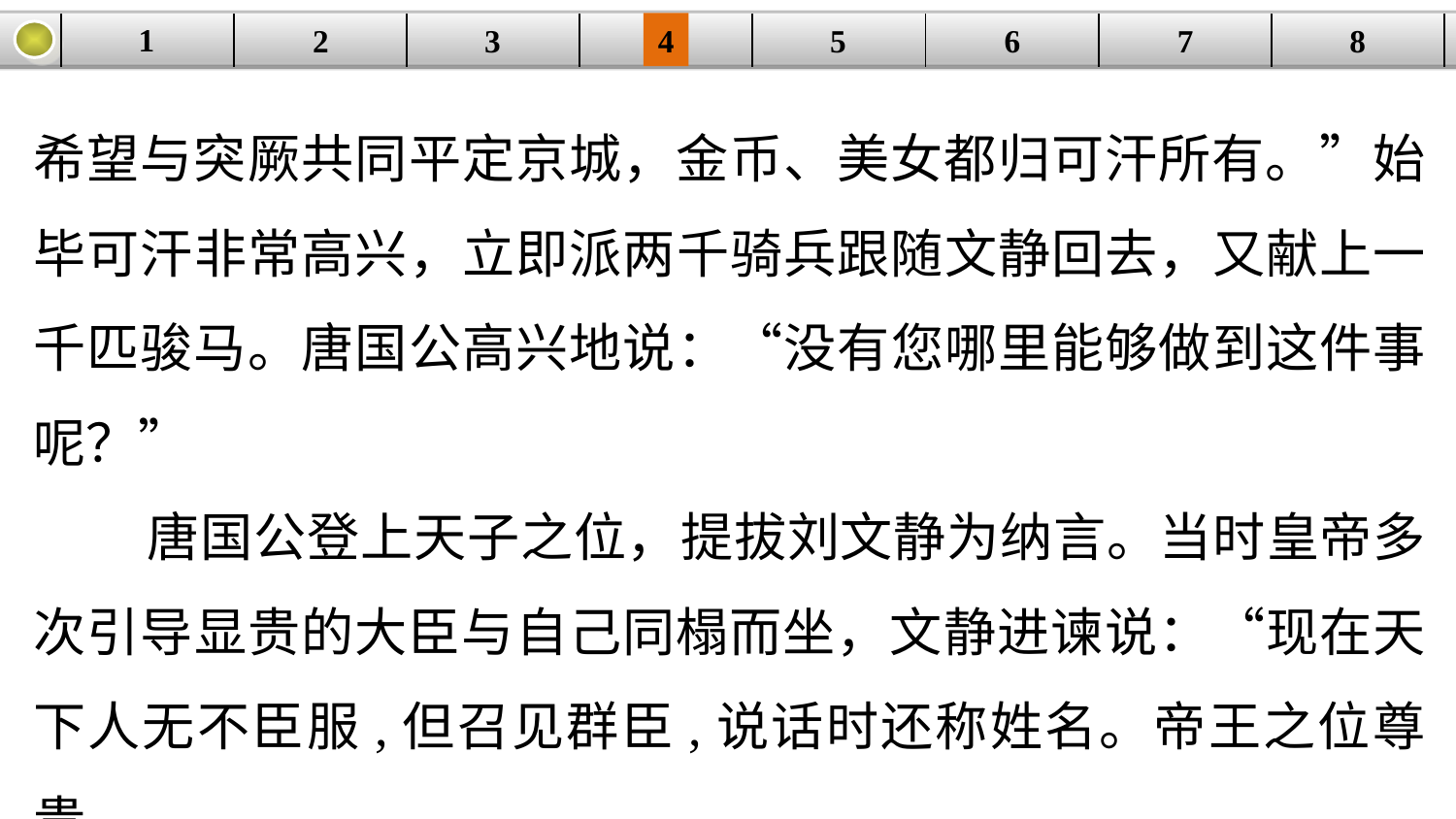

1
3
4
5
6
8
2
|  |  |  |  |  |  |  |  |
| --- | --- | --- | --- | --- | --- | --- | --- |
7

希望与突厥共同平定京城，金币、美女都归可汗所有。”始毕可汗非常高兴，立即派两千骑兵跟随文静回去，又献上一千匹骏马。唐国公高兴地说：“没有您哪里能够做到这件事呢？”
        唐国公登上天子之位，提拔刘文静为纳言。当时皇帝多次引导显贵的大臣与自己同榻而坐，文静进谏说：“现在天下人无不臣服,但召见群臣,说话时还称姓名。帝王之位尊贵，